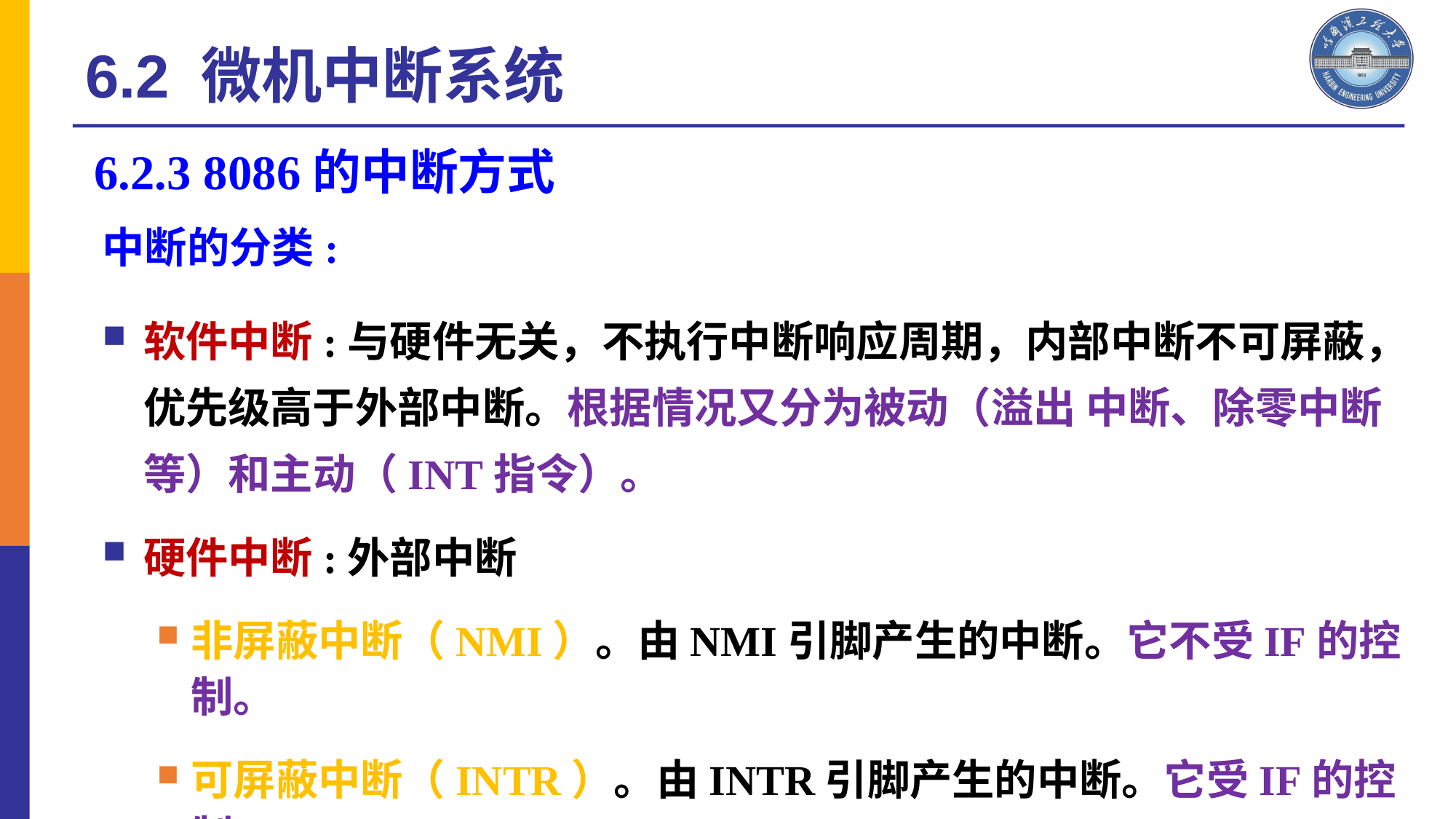

6.2 微机中断系统
# 6.2.3 8086的中断方式
中断的分类:
软件中断:与硬件无关，不执行中断响应周期，内部中断不可屏蔽，优先级高于外部中断。根据情况又分为被动（溢出 中断、除零中断等）和主动（INT指令）。
硬件中断:外部中断
非屏蔽中断（NMI）。由NMI引脚产生的中断。它不受IF的控制。
可屏蔽中断（INTR）。由INTR引脚产生的中断。它受IF的控制。